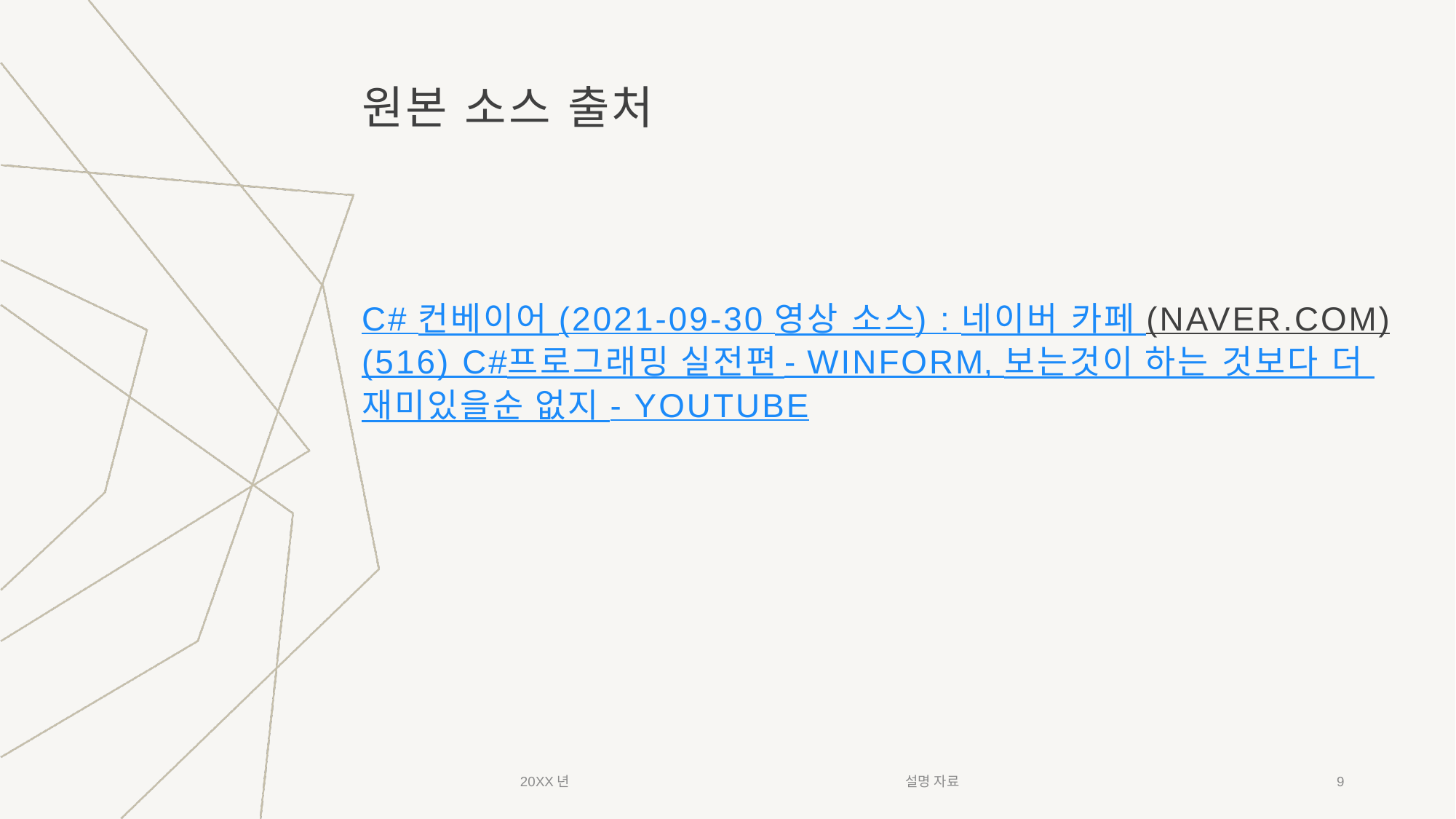

# 원본 소스 출처 C# 컨베이어 (2021-09-30 영상 소스) : 네이버 카페 (naver.com) (516) C#프로그래밍 실전편 - Winform, 보는것이 하는 것보다 더 재미있을순 없지 - YouTube
20XX년
설명 자료
9